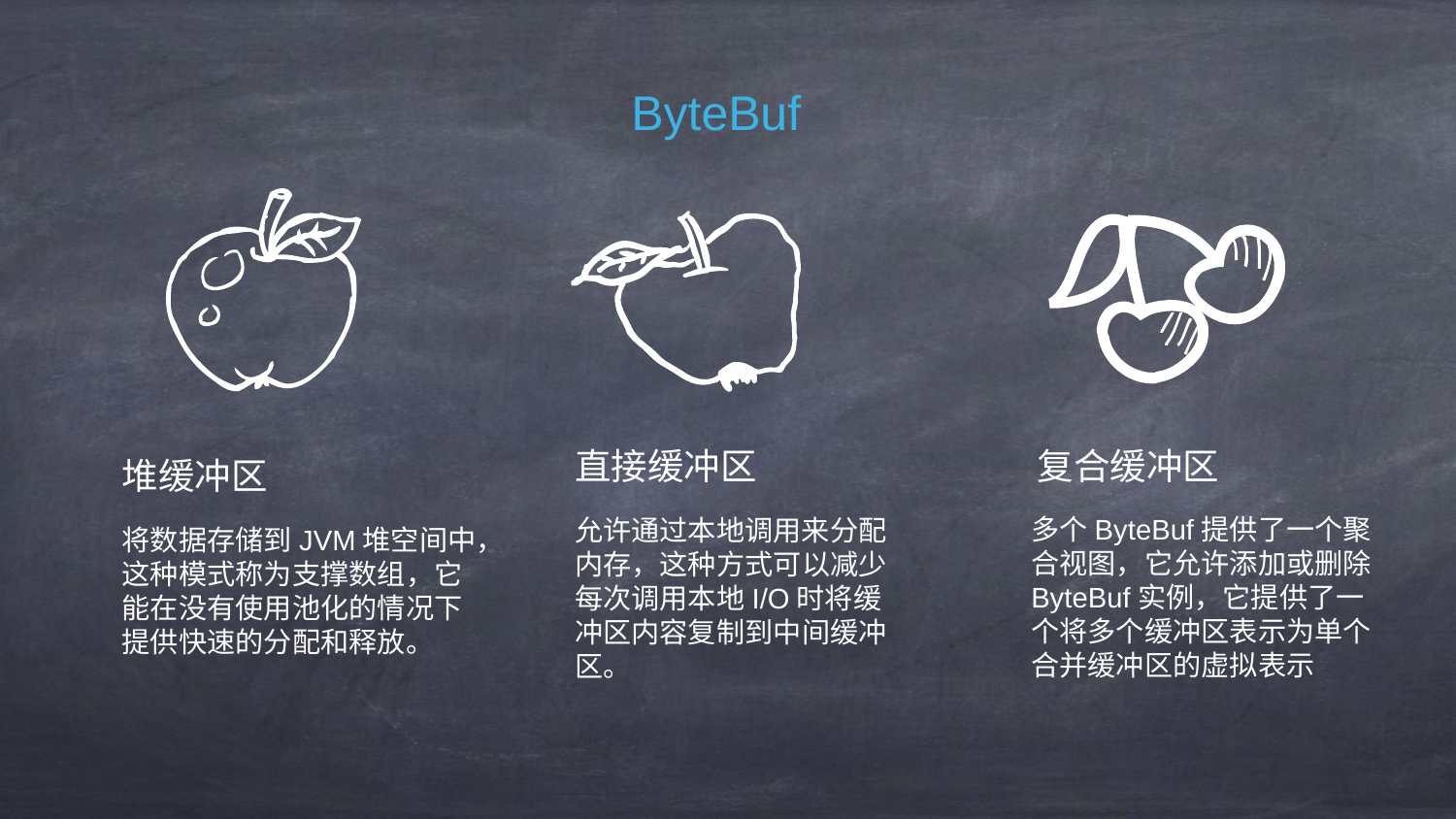

ByteBuf

直接缓冲区
允许通过本地调用来分配内存，这种方式可以减少每次调用本地I/O时将缓冲区内容复制到中间缓冲区。
复合缓冲区
多个ByteBuf提供了一个聚合视图，它允许添加或删除ByteBuf实例，它提供了一个将多个缓冲区表示为单个合并缓冲区的虚拟表示
堆缓冲区
将数据存储到JVM堆空间中，这种模式称为支撑数组，它能在没有使用池化的情况下提供快速的分配和释放。